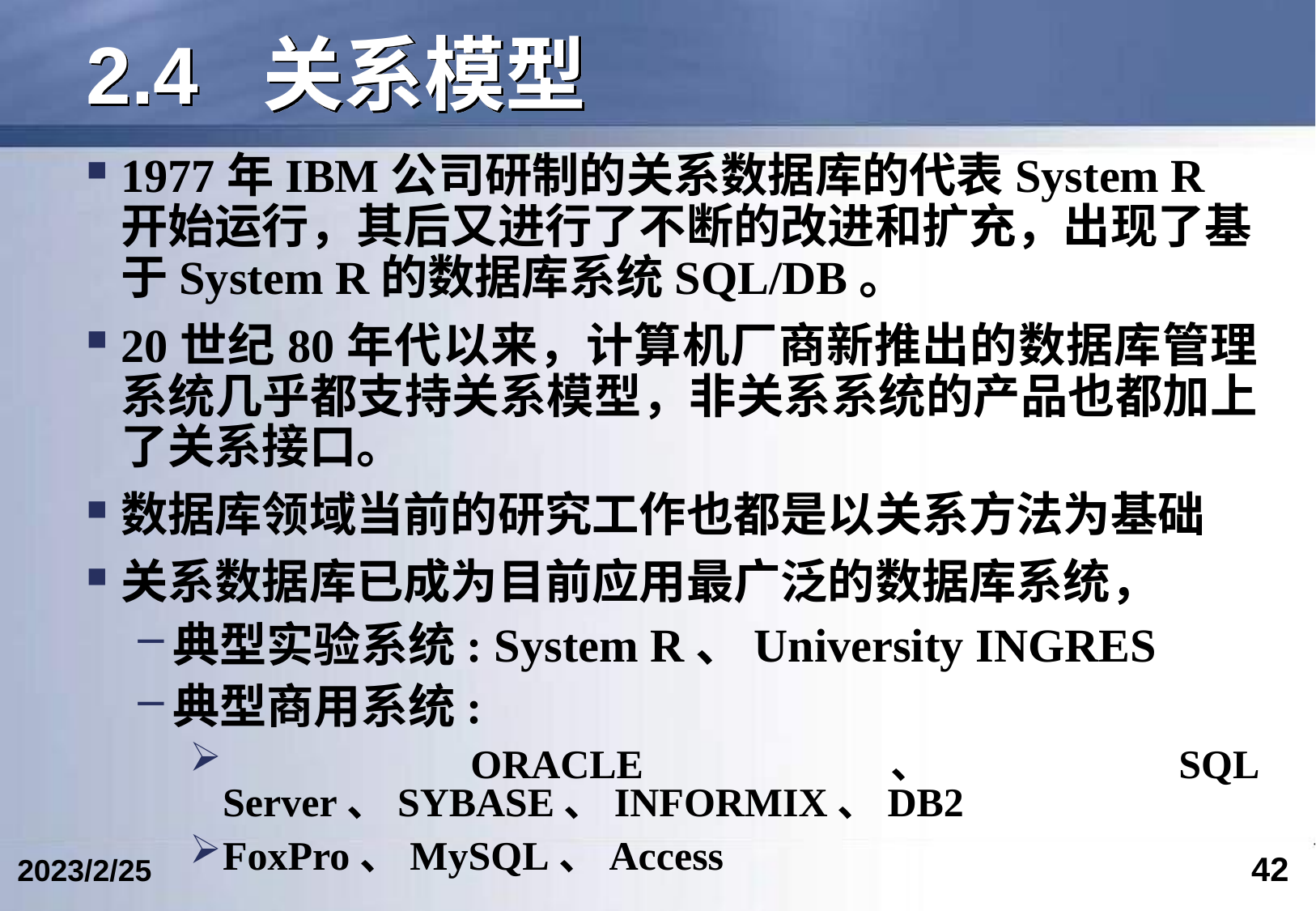

# 2.4  关系模型
1977年IBM公司研制的关系数据库的代表System R开始运行，其后又进行了不断的改进和扩充，出现了基于System R的数据库系统SQL/DB。
20世纪80年代以来，计算机厂商新推出的数据库管理系统几乎都支持关系模型，非关系系统的产品也都加上了关系接口。
数据库领域当前的研究工作也都是以关系方法为基础
关系数据库已成为目前应用最广泛的数据库系统，
典型实验系统: System R、University INGRES
典型商用系统:
 ORACLE、SQL Server、SYBASE、INFORMIX、DB2
FoxPro、MySQL、Access
42
2023/2/25